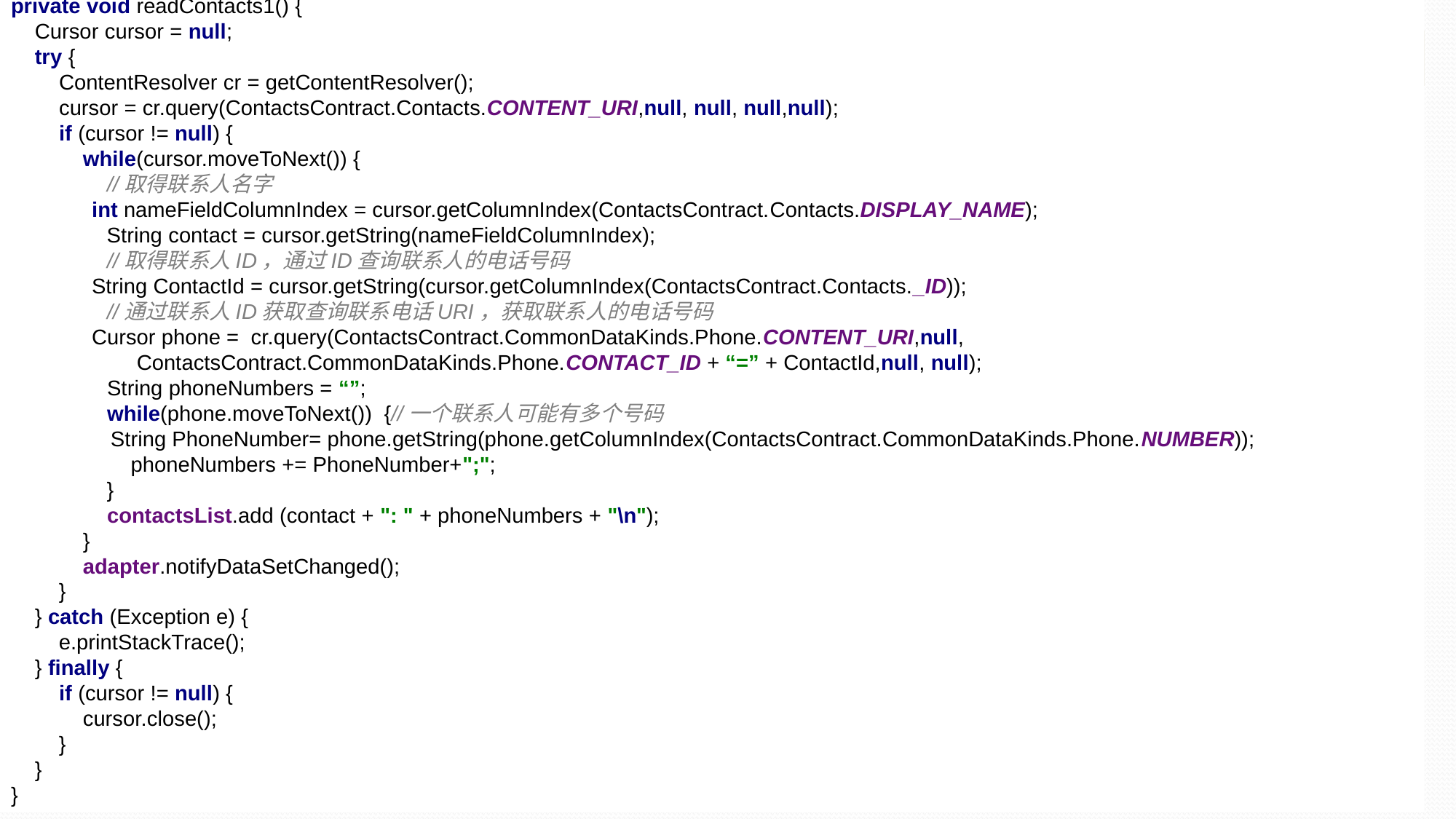

private void readContacts1() {
    Cursor cursor = null;
    try {
        ContentResolver cr = getContentResolver();
        cursor = cr.query(ContactsContract.Contacts.CONTENT_URI,null, null, null,null);
        if (cursor != null) {
            while(cursor.moveToNext()) {
                //取得联系人名字
                int nameFieldColumnIndex = cursor.getColumnIndex(ContactsContract.Contacts.DISPLAY_NAME);
                String contact = cursor.getString(nameFieldColumnIndex);
                //取得联系人ID，通过ID查询联系人的电话号码
                String ContactId = cursor.getString(cursor.getColumnIndex(ContactsContract.Contacts._ID));
                //通过联系人ID获取查询联系电话URI，获取联系人的电话号码
                Cursor phone =  cr.query(ContactsContract.CommonDataKinds.Phone.CONTENT_URI,null,
                     ContactsContract.CommonDataKinds.Phone.CONTACT_ID + “=” + ContactId,null, null);
                String phoneNumbers = “”;
                while(phone.moveToNext())  {//一个联系人可能有多个号码
                    String PhoneNumber= phone.getString(phone.getColumnIndex(ContactsContract.CommonDataKinds.Phone.NUMBER));
                    phoneNumbers += PhoneNumber+";";
                }
                contactsList.add (contact + ": " + phoneNumbers + "\n");
            }
            adapter.notifyDataSetChanged();
        }
    } catch (Exception e) {
        e.printStackTrace();
    } finally {
        if (cursor != null) {
            cursor.close();
        }
    }
}
方法一